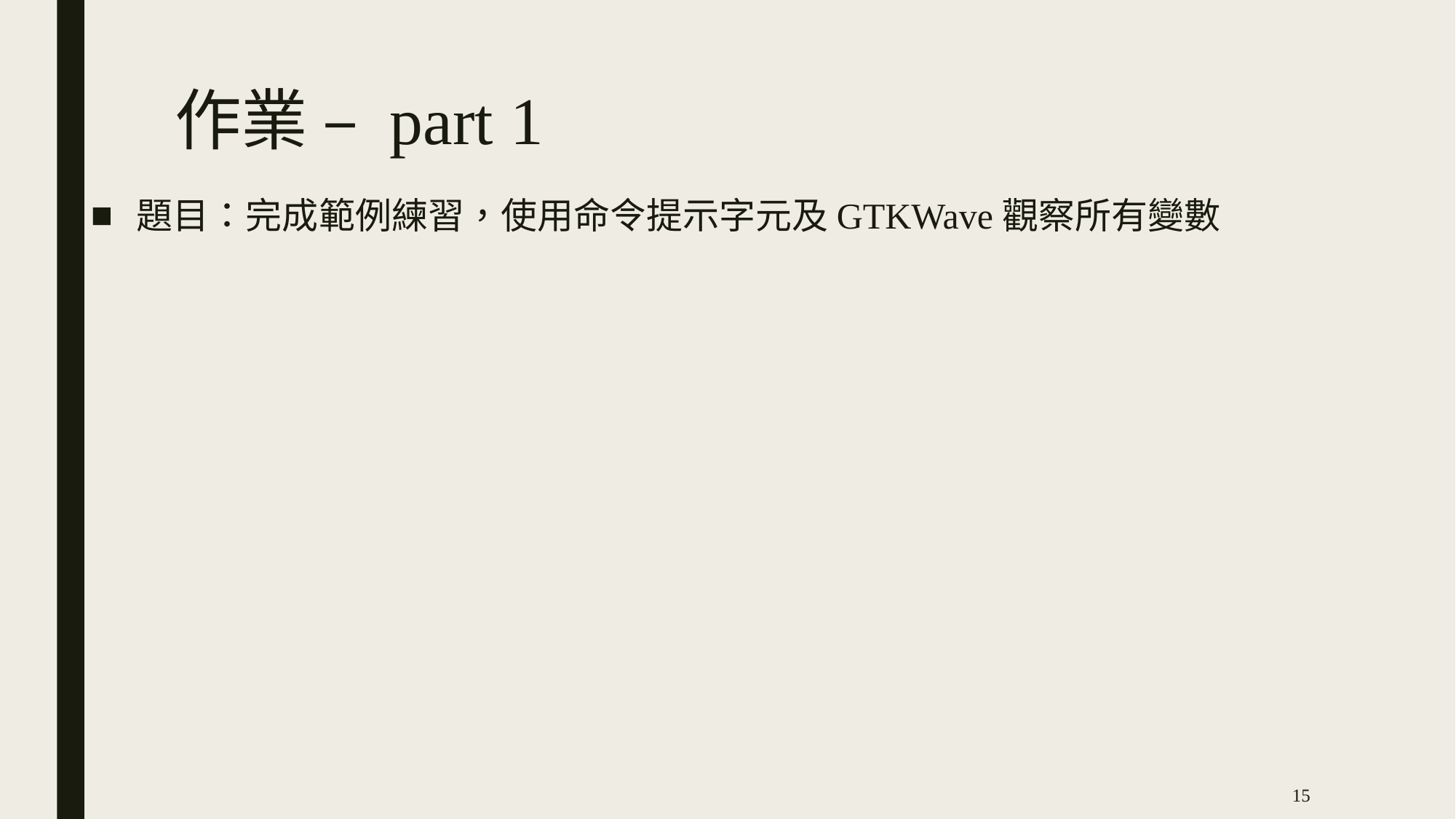

# 作業 – part 1
題目：完成範例練習，使用命令提示字元及GTKWave觀察所有變數
15